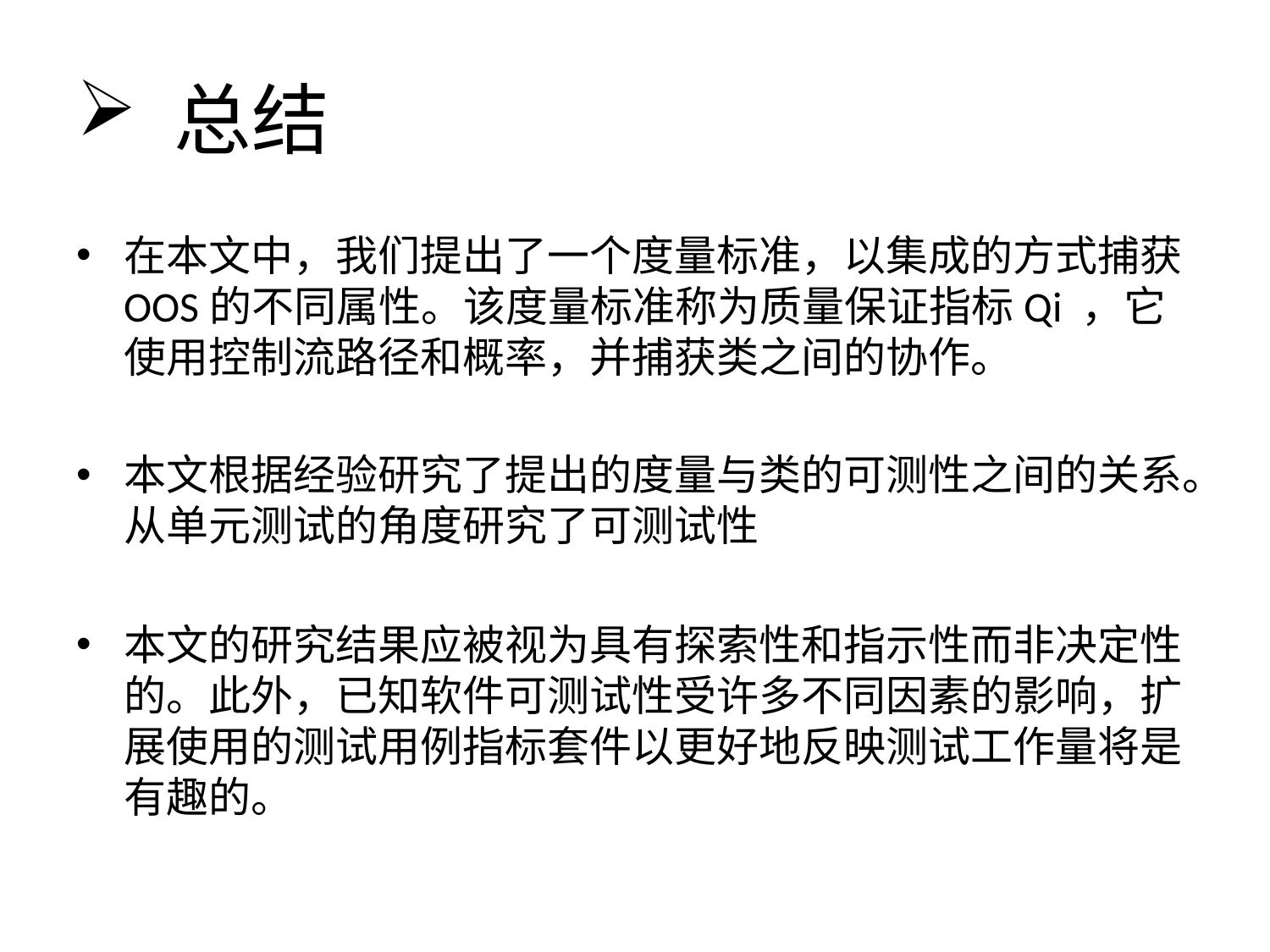

# 总结
在本文中，我们提出了一个度量标准，以集成的方式捕获OOS的不同属性。该度量标准称为质量保证指标Qi ，它使用控制流路径和概率，并捕获类之间的协作。

本文根据经验研究了提出的度量与类的可测性之间的关系。从单元测试的角度研究了可测试性

本文的研究结果应被视为具有探索性和指示性而非决定性的。此外，已知软件可测试性受许多不同因素的影响，扩展使用的测试用例指标套件以更好地反映测试工作量将是有趣的。